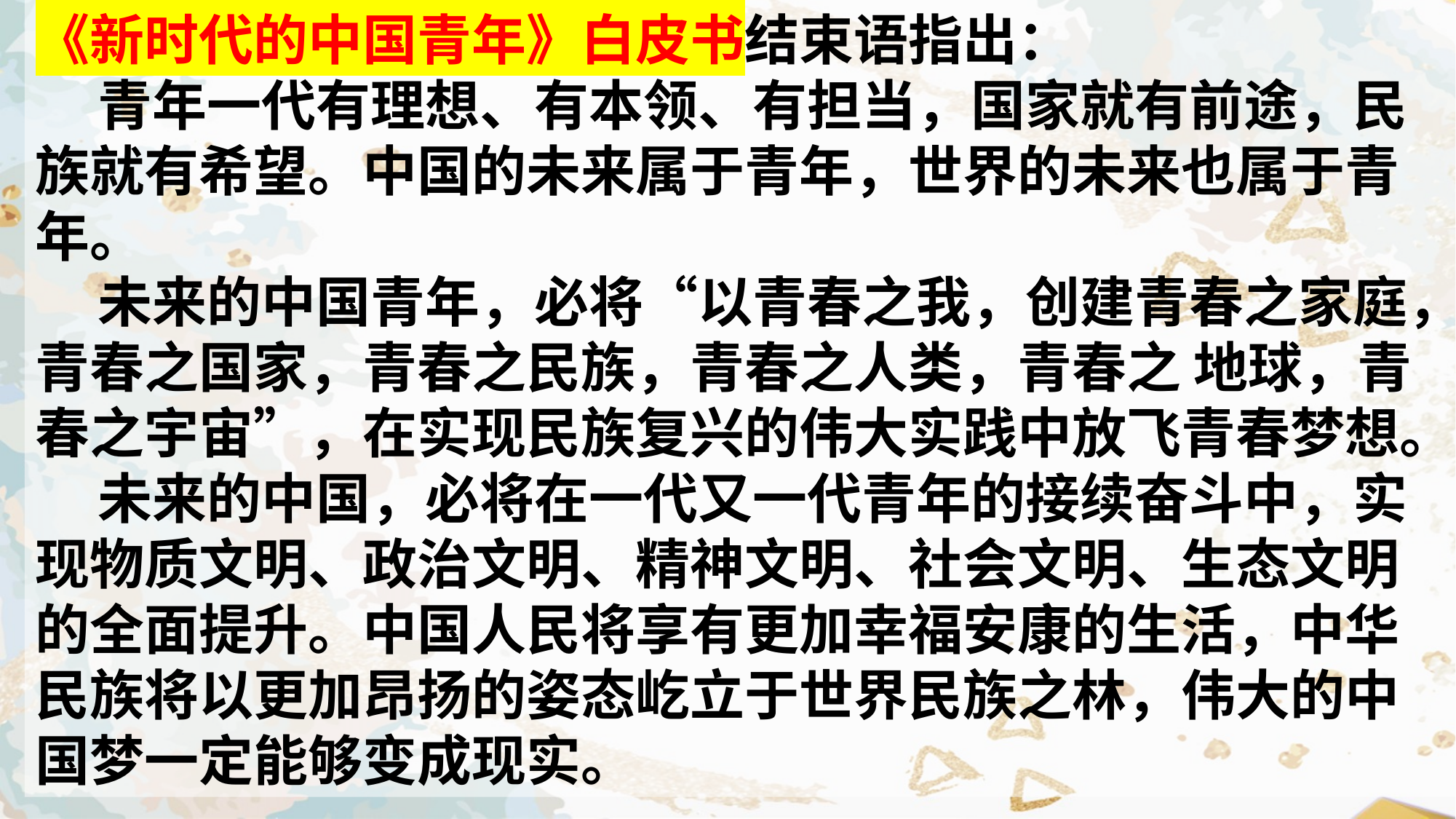

《新时代的中国青年》白皮书结束语指出：
    青年一代有理想、有本领、有担当，国家就有前途，民族就有希望。中国的未来属于青年，世界的未来也属于青年。
    未来的中国青年，必将“以青春之我，创建青春之家庭，青春之国家，青春之民族，青春之人类，青春之 地球，青春之宇宙”，在实现民族复兴的伟大实践中放飞青春梦想。
    未来的中国，必将在一代又一代青年的接续奋斗中，实现物质文明、政治文明、精神文明、社会文明、生态文明的全面提升。中国人民将享有更加幸福安康的生活，中华民族将以更加昂扬的姿态屹立于世界民族之林，伟大的中国梦一定能够变成现实。